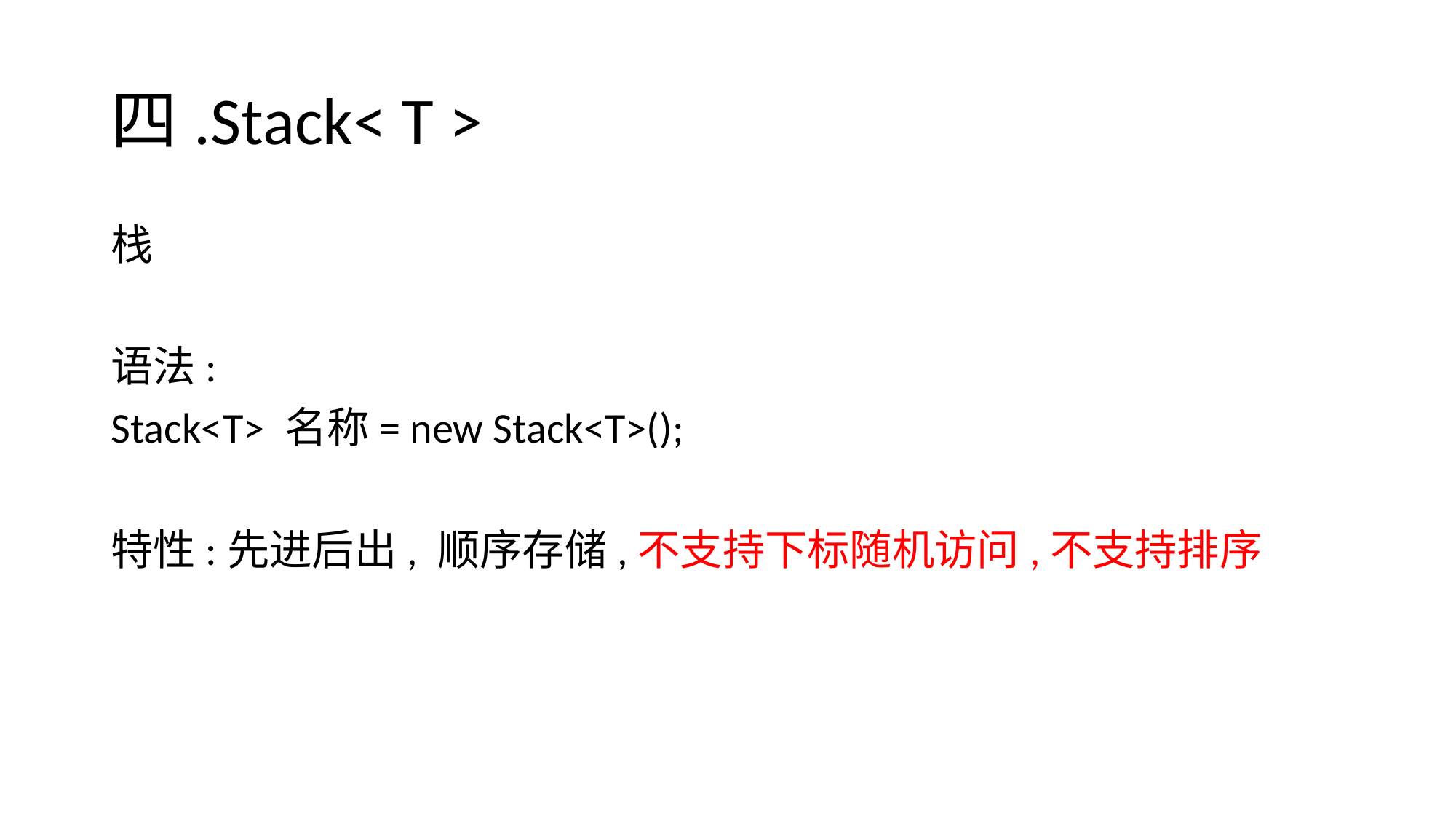

# 四.Stack< T >
栈

语法:
Stack<T> 名称= new Stack<T>();

特性:先进后出, 顺序存储,不支持下标随机访问,不支持排序